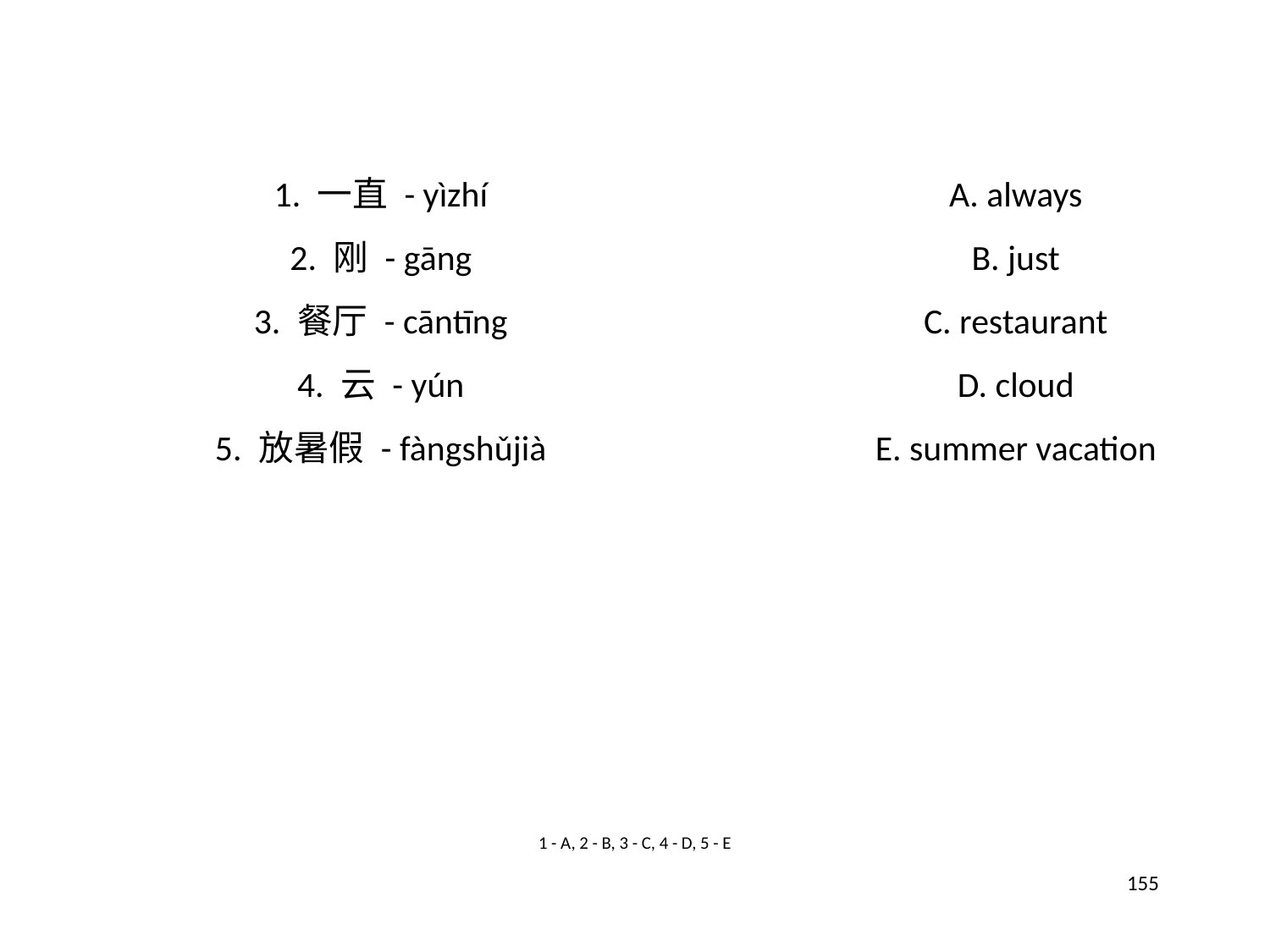

1. 一直 - yìzhí

A. always

2. 刚 - gāng

B. just

3. 餐厅 - cāntīng

C. restaurant

4. 云 - yún

D. cloud

5. 放暑假 - fàngshǔjià

E. summer vacation
1 - A, 2 - B, 3 - C, 4 - D, 5 - E

155